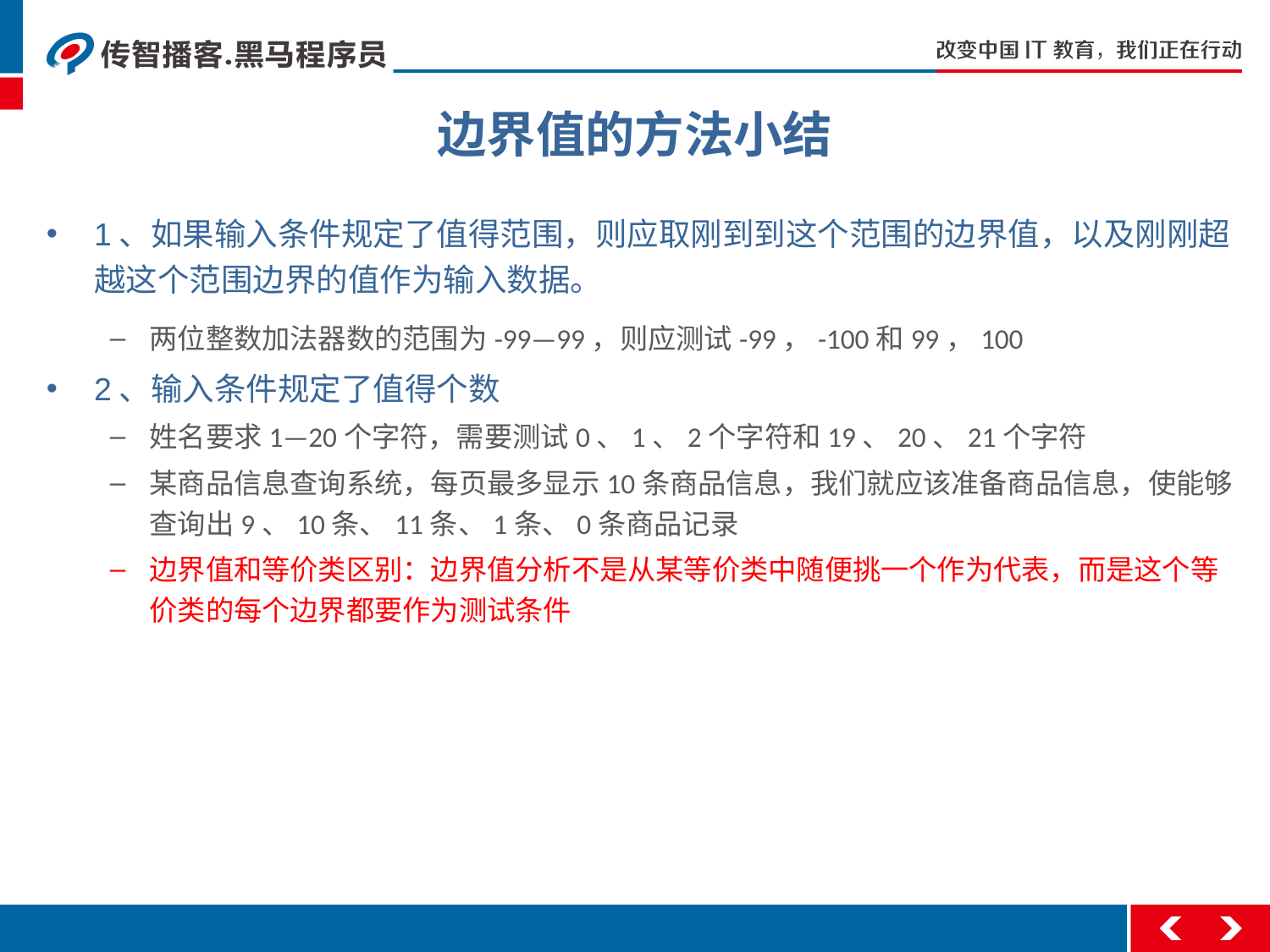

# 边界值的方法小结
1、如果输入条件规定了值得范围，则应取刚到到这个范围的边界值，以及刚刚超越这个范围边界的值作为输入数据。
两位整数加法器数的范围为-99—99，则应测试-99，-100和99，100
2、输入条件规定了值得个数
姓名要求1—20个字符，需要测试0、1、2个字符和19、20、21个字符
某商品信息查询系统，每页最多显示10条商品信息，我们就应该准备商品信息，使能够查询出9、10条、11条、1条、0条商品记录
边界值和等价类区别：边界值分析不是从某等价类中随便挑一个作为代表，而是这个等价类的每个边界都要作为测试条件